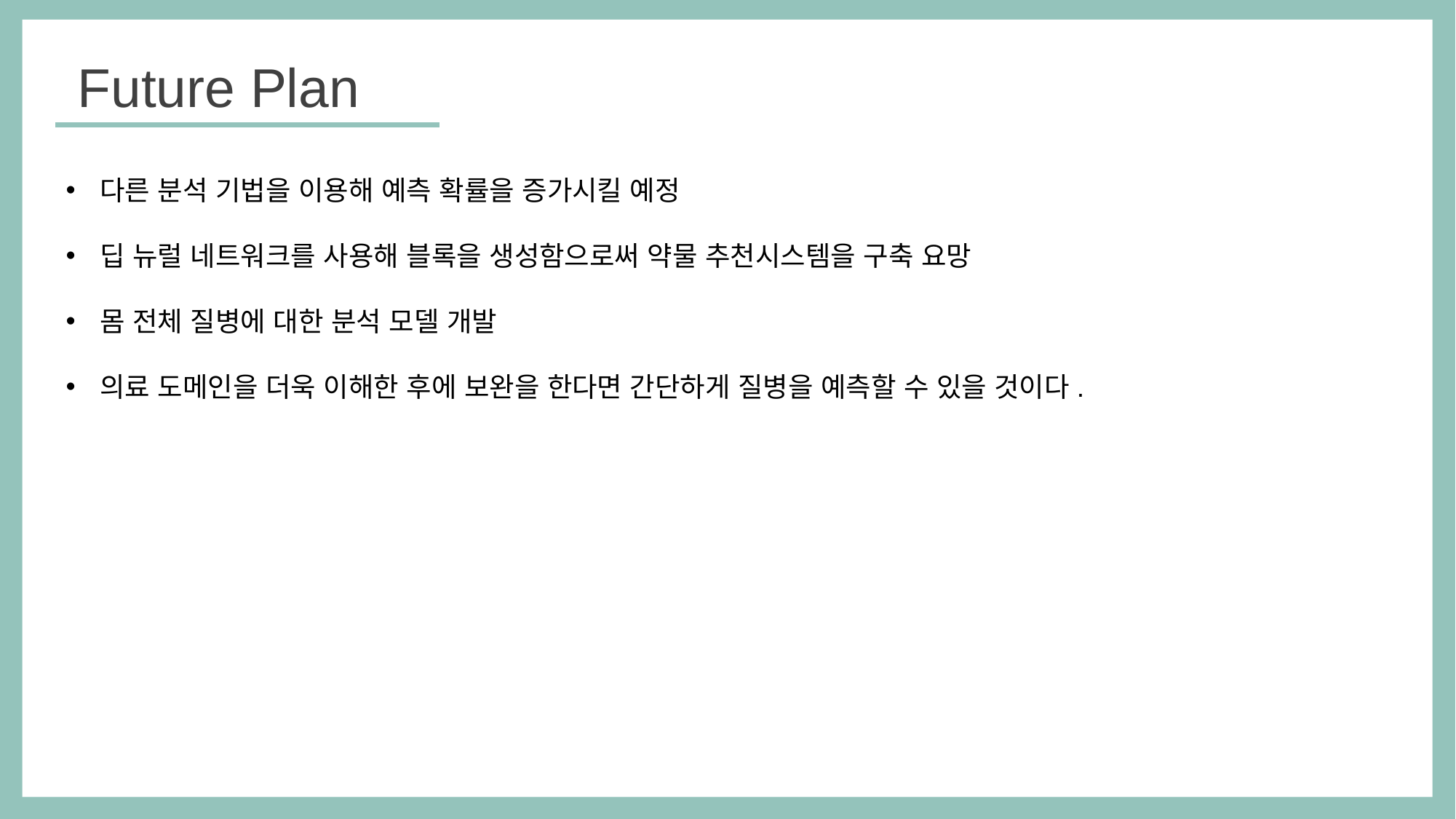

Future Plan
다른 분석 기법을 이용해 예측 확률을 증가시킬 예정

딥 뉴럴 네트워크를 사용해 블록을 생성함으로써 약물 추천시스템을 구축 요망

몸 전체 질병에 대한 분석 모델 개발

의료 도메인을 더욱 이해한 후에 보완을 한다면 간단하게 질병을 예측할 수 있을 것이다.